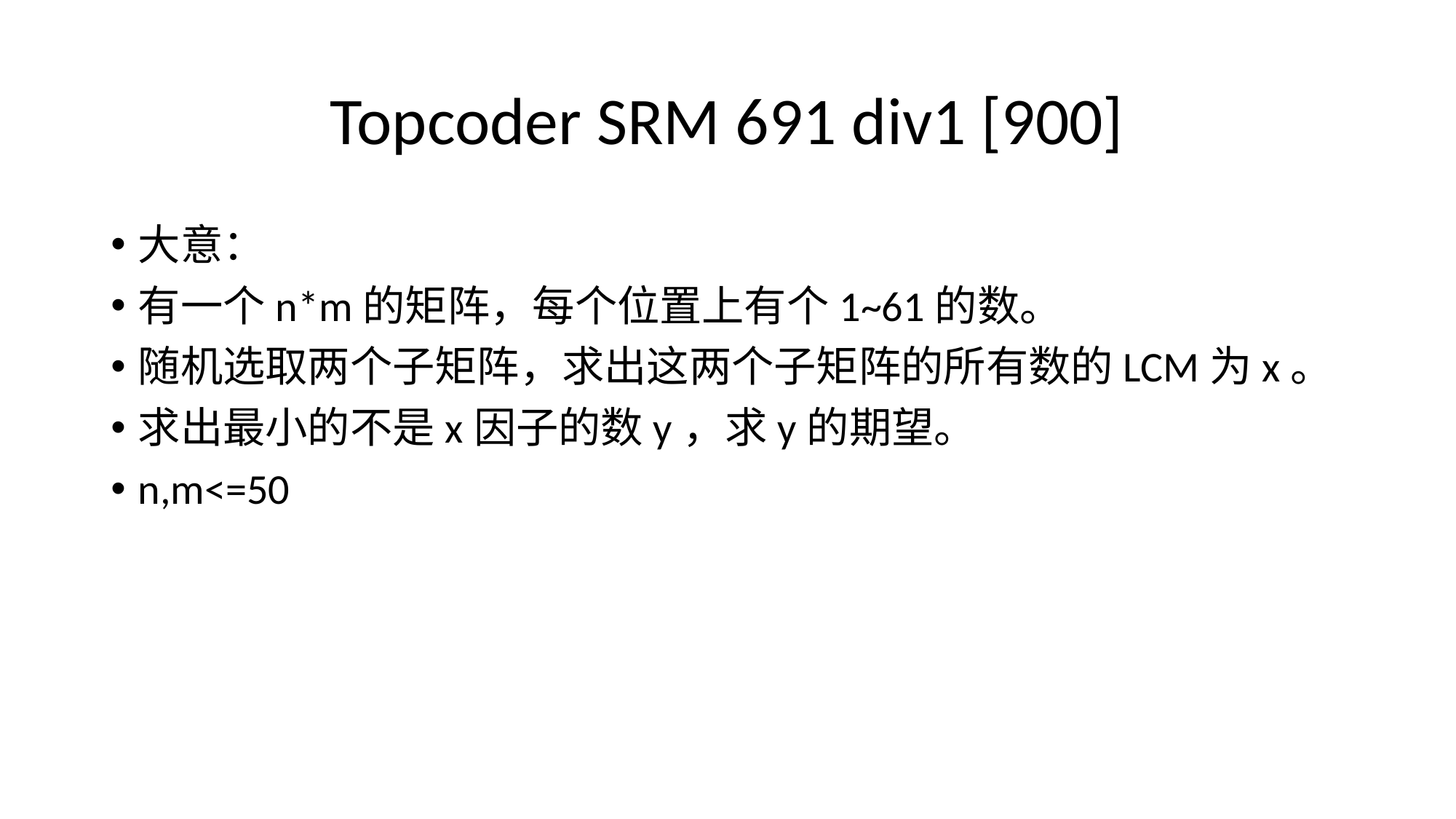

# Topcoder SRM 691 div1 [900]
大意：
有一个n*m的矩阵，每个位置上有个1~61的数。
随机选取两个子矩阵，求出这两个子矩阵的所有数的LCM为x。
求出最小的不是x因子的数y，求y的期望。
n,m<=50